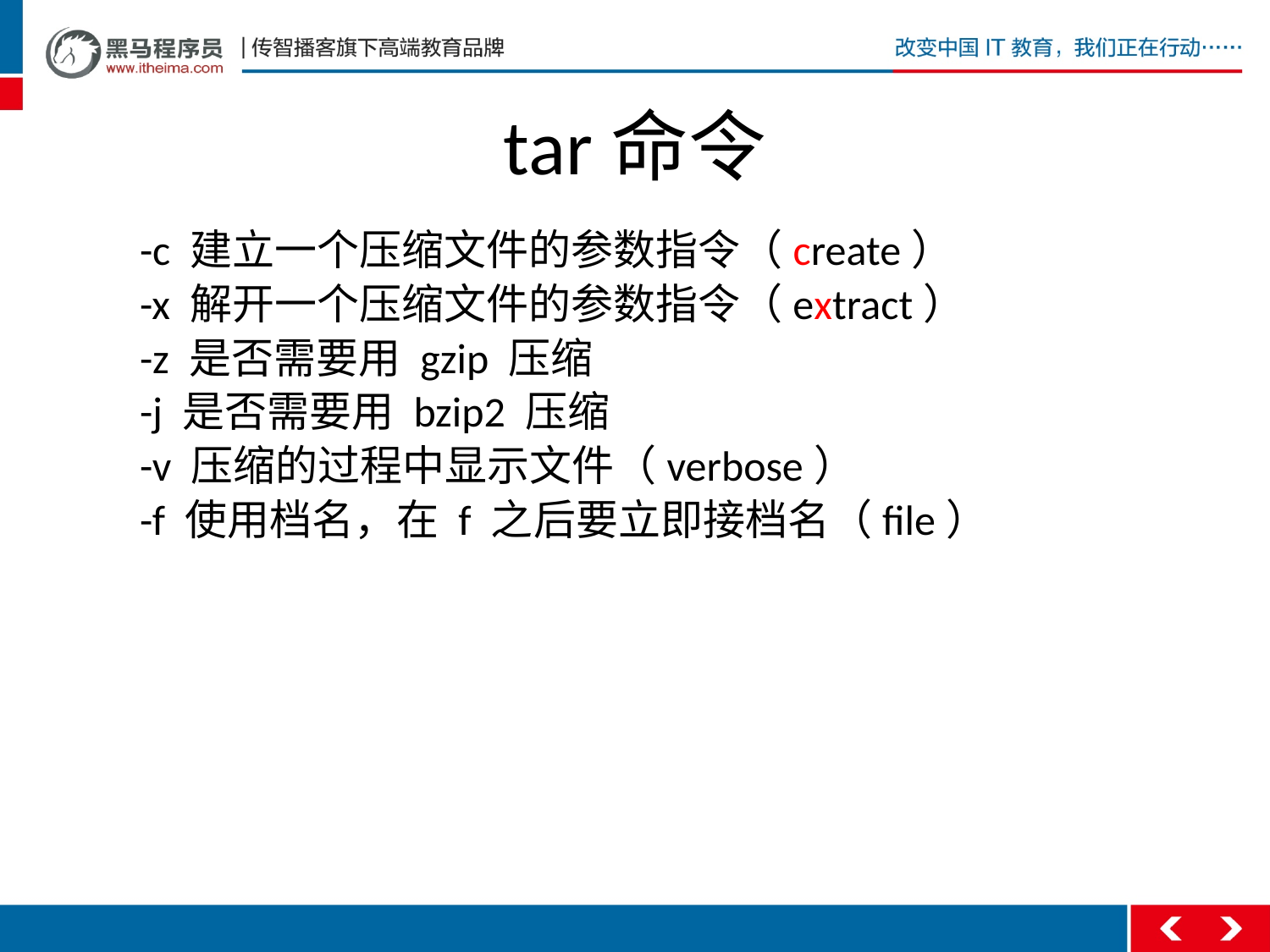

# tar命令
-c 建立一个压缩文件的参数指令（create）
-x 解开一个压缩文件的参数指令（extract）
-z 是否需要用 gzip 压缩
-j 是否需要用 bzip2 压缩
-v 压缩的过程中显示文件（verbose）
-f 使用档名，在 f 之后要立即接档名（file）